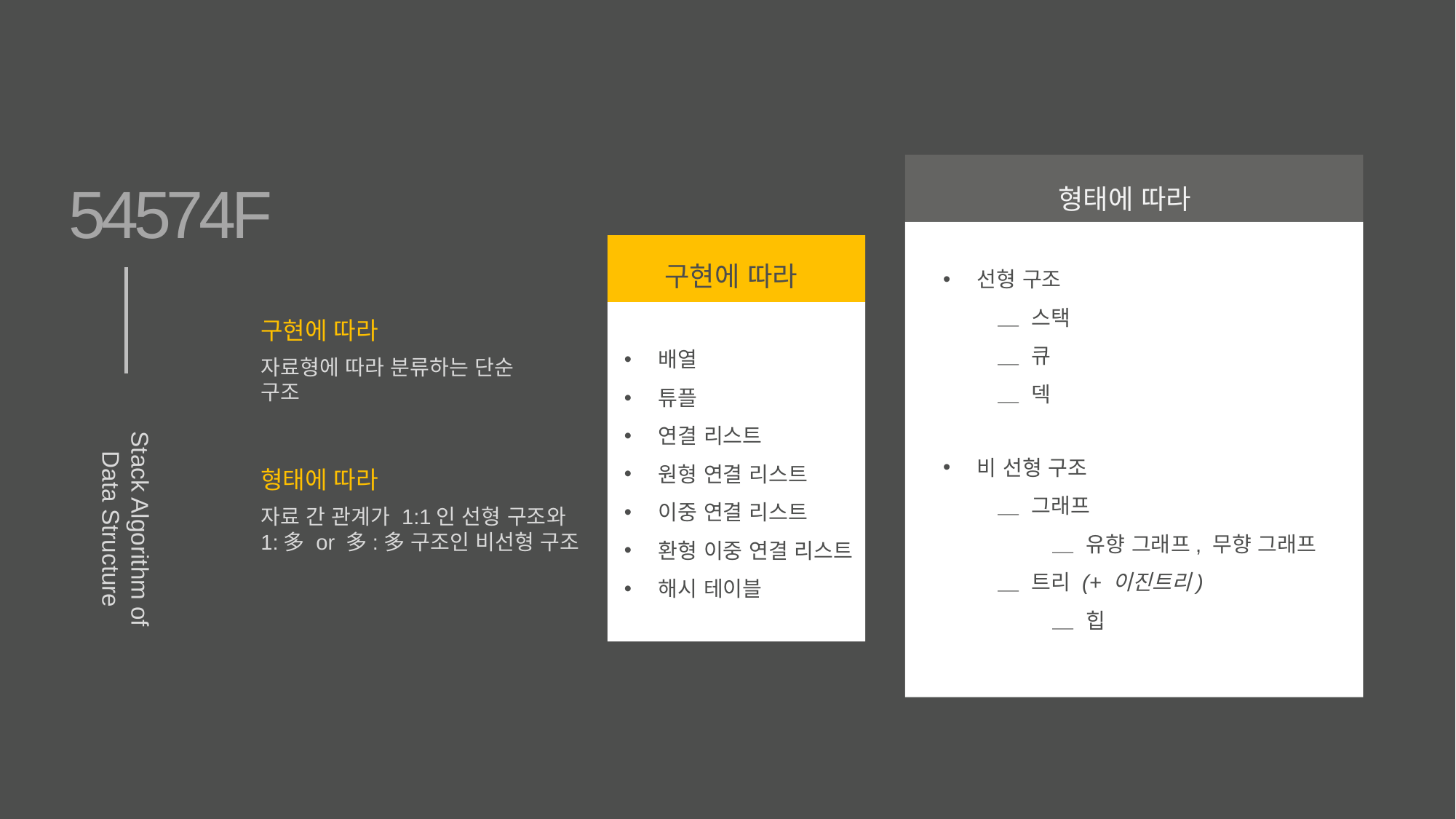

형태에 따라
54574F

구현에 따라
선형 구조
스택
큐
덱

구현에 따라
배열
튜플
연결 리스트
원형 연결 리스트
이중 연결 리스트
환형 이중 연결 리스트
해시 테이블
자료형에 따라 분류하는 단순 구조
비 선형 구조
그래프
유향 그래프, 무향 그래프
트리 (+ 이진트리)
힙
형태에 따라
Stack Algorithm of Data Structure
자료 간 관계가 1:1인 선형 구조와
1:多 or 多:多 구조인 비선형 구조